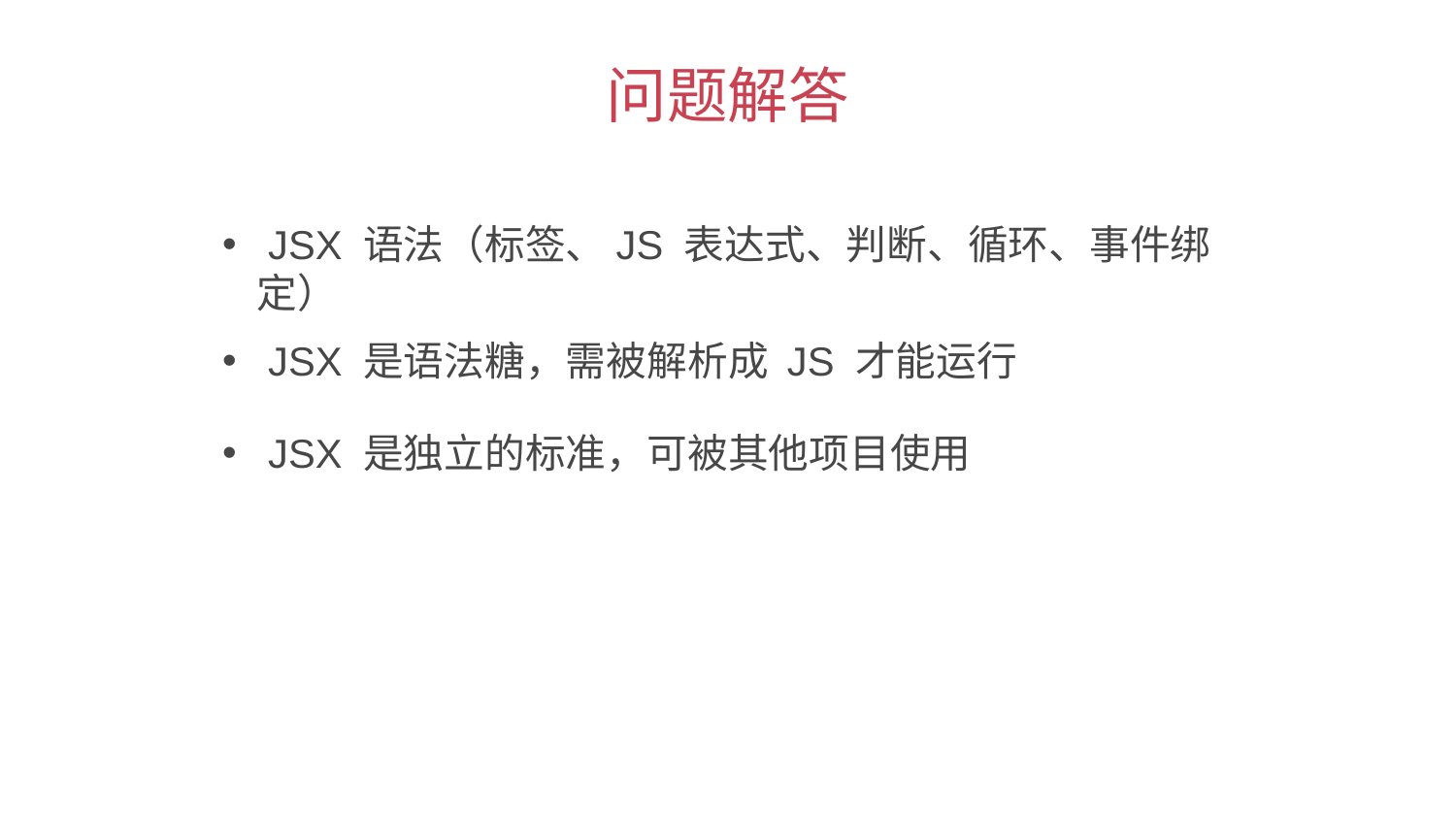

问题解答
 JSX 语法（标签、JS 表达式、判断、循环、事件绑定）
 JSX 是语法糖，需被解析成 JS 才能运行
 JSX 是独立的标准，可被其他项目使用